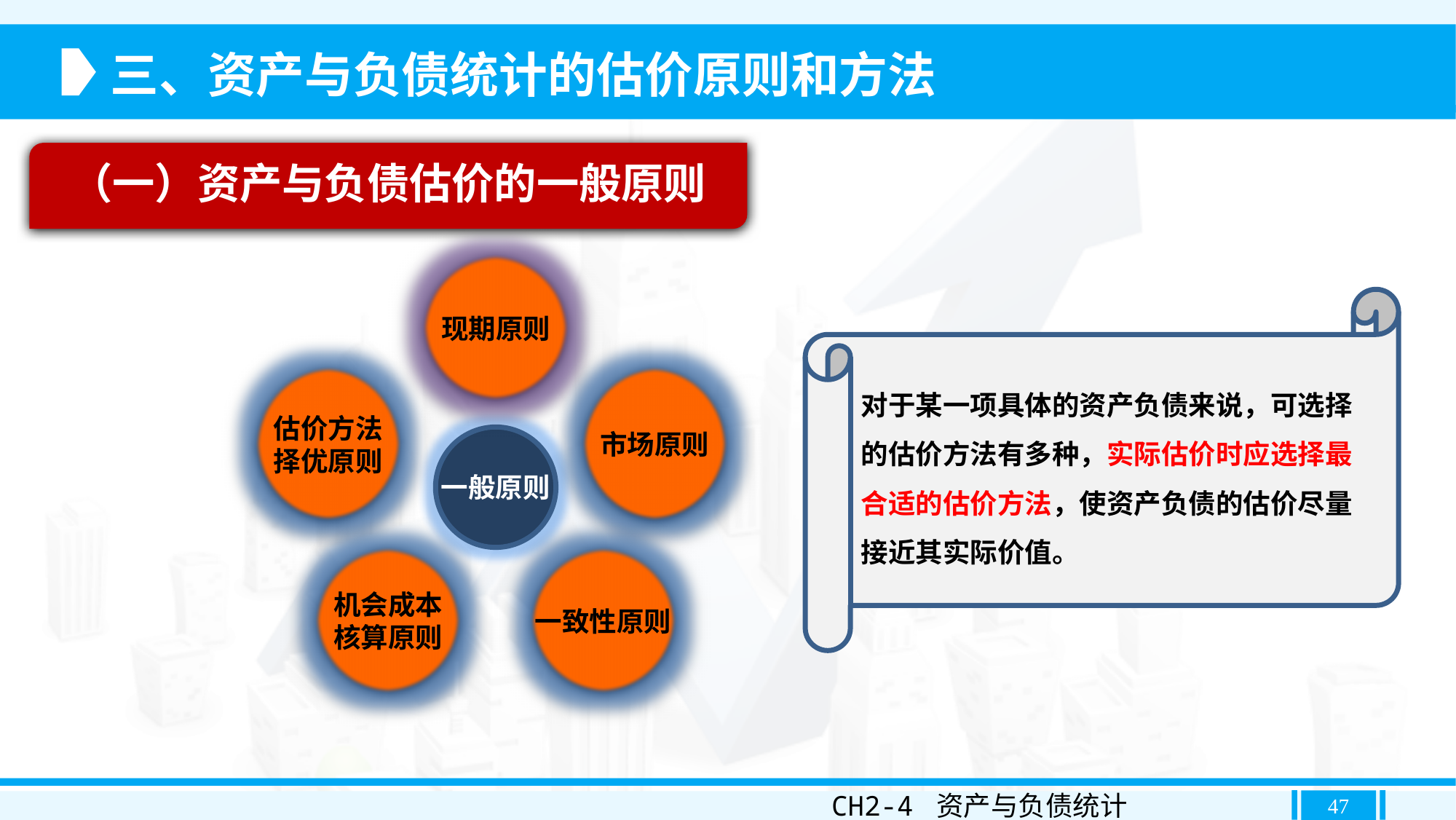

三、资产与负债统计的估价原则和方法

（一）资产与负债估价的一般原则
现期原则
对于某一项具体的资产负债来说，可选择的估价方法有多种，实际估价时应选择最合适的估价方法，使资产负债的估价尽量接近其实际价值。
估价方法
择优原则
市场原则
一般原则
机会成本
核算原则
一致性原则
CH2-4 资产与负债统计
47